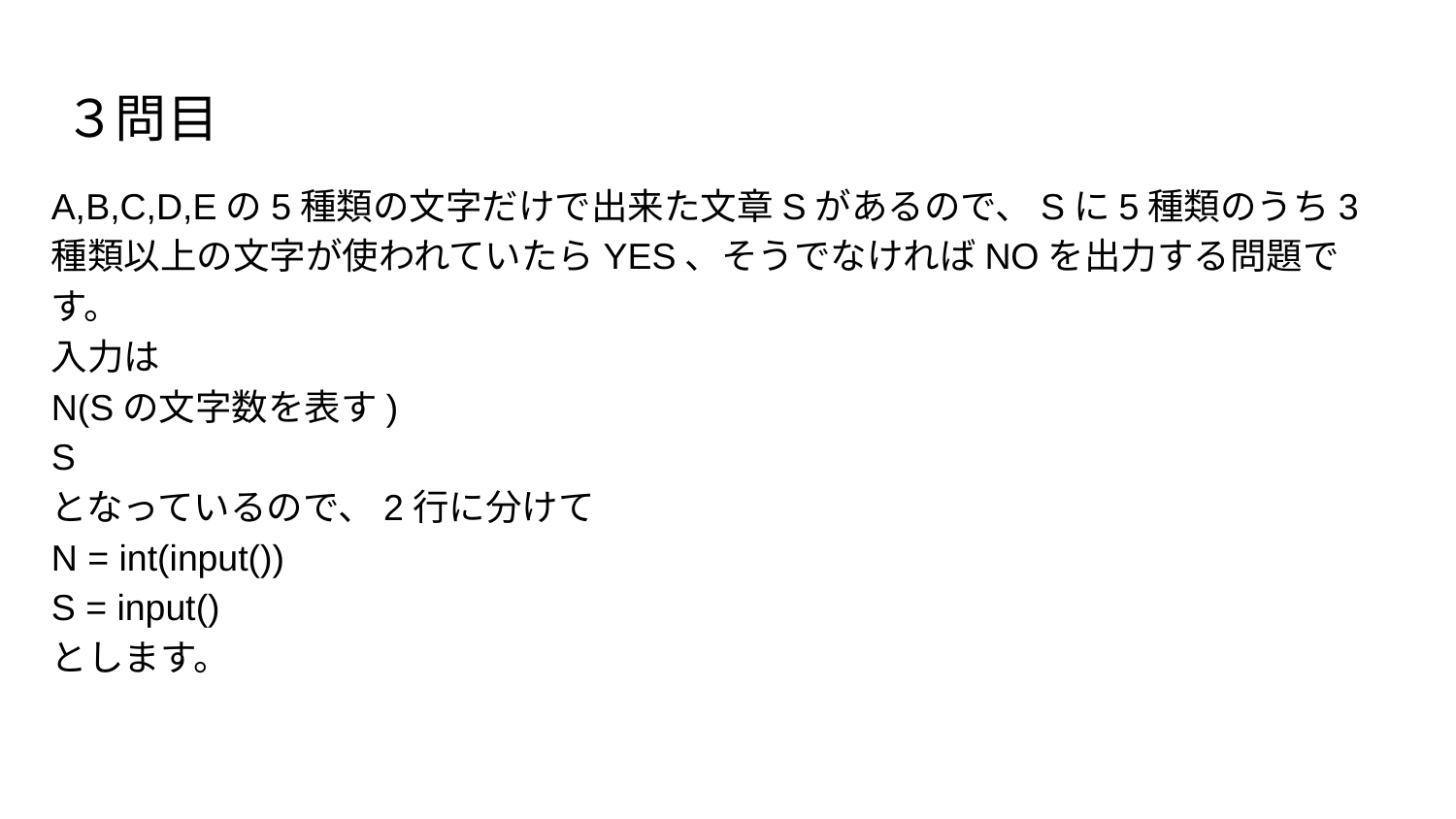

# ３問目
A,B,C,D,Eの5種類の文字だけで出来た文章Sがあるので、Sに5種類のうち3種類以上の文字が使われていたらYES、そうでなければNOを出力する問題です。
入力は
N(Sの文字数を表す)
S
となっているので、2行に分けて
N = int(input())
S = input()
とします。